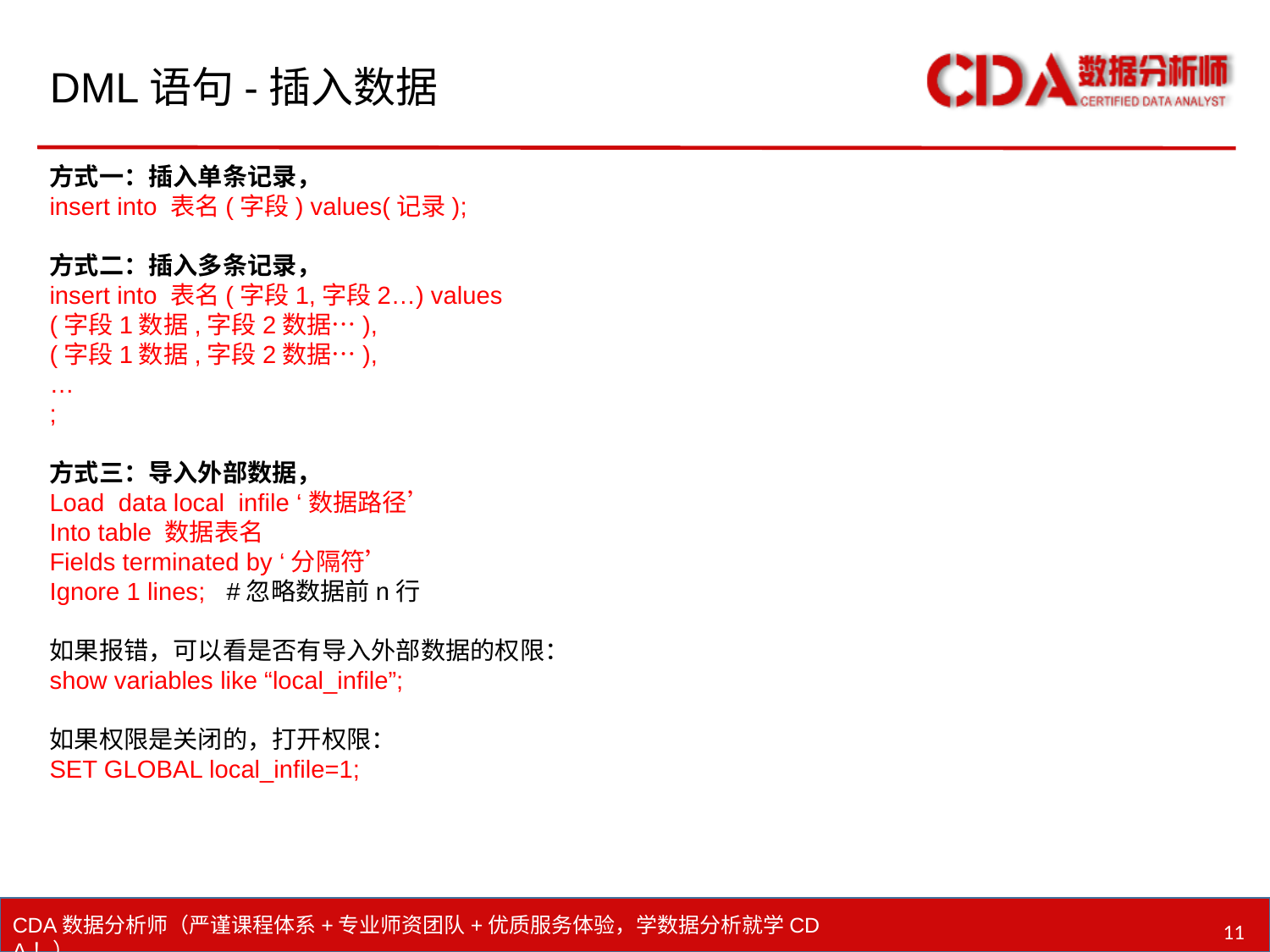

# DML语句-插入数据
方式一：插入单条记录，
insert into 表名(字段) values(记录);

方式二：插入多条记录，
insert into 表名(字段1,字段2…) values
(字段1数据,字段2数据…),
(字段1数据,字段2数据…),
…
;

方式三：导入外部数据，
Load  data local  infile ‘数据路径’
Into table 数据表名
Fields terminated by ‘分隔符’
Ignore 1 lines;   #忽略数据前n行

如果报错，可以看是否有导入外部数据的权限：
show variables like “local_infile”;

如果权限是关闭的，打开权限：
SET GLOBAL local_infile=1;

11